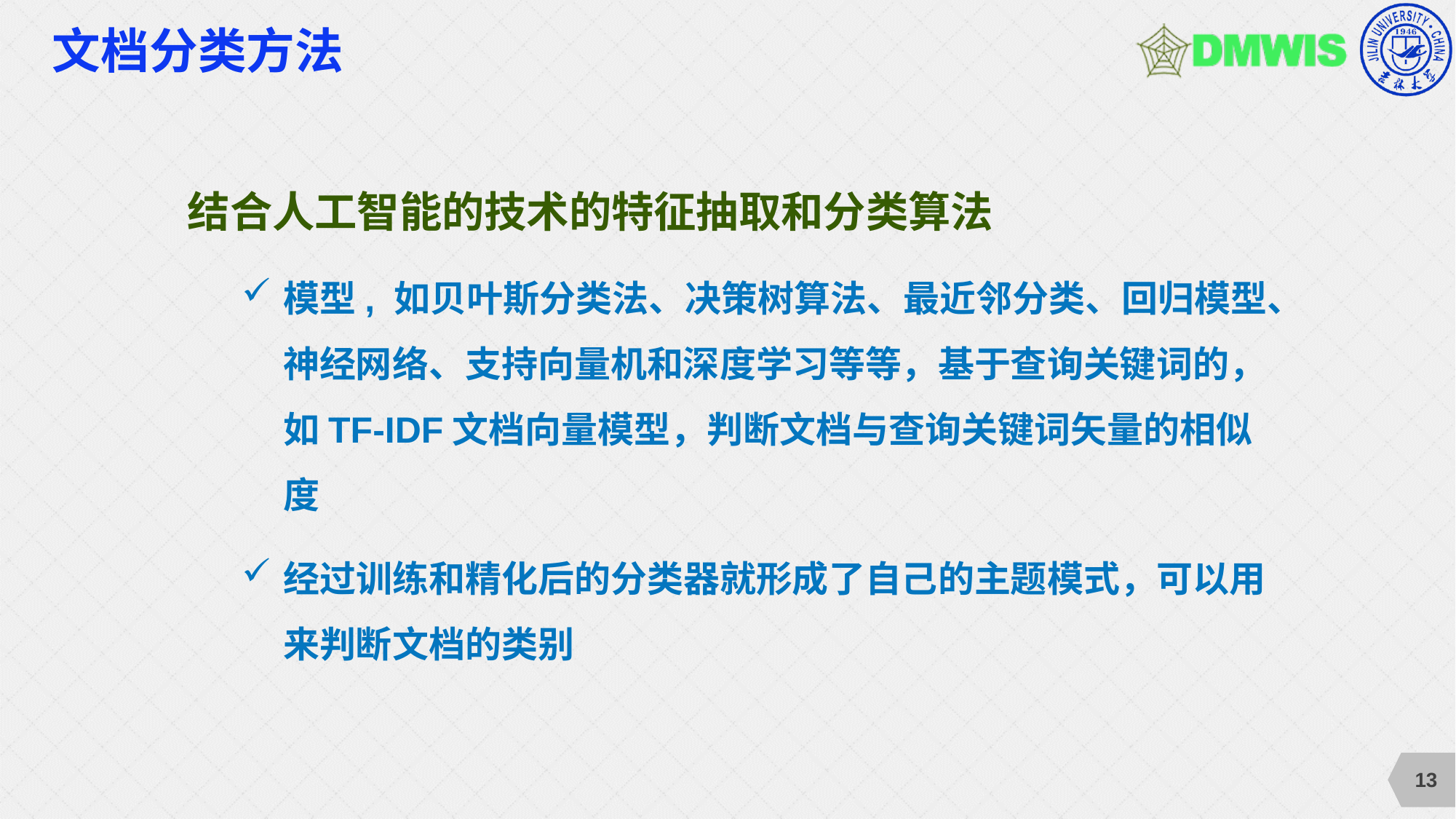

# 文档分类方法

结合人工智能的技术的特征抽取和分类算法
模型, 如贝叶斯分类法、决策树算法、最近邻分类、回归模型、神经网络、支持向量机和深度学习等等，基于查询关键词的，如TF-IDF文档向量模型，判断文档与查询关键词矢量的相似度
经过训练和精化后的分类器就形成了自己的主题模式，可以用来判断文档的类别
13